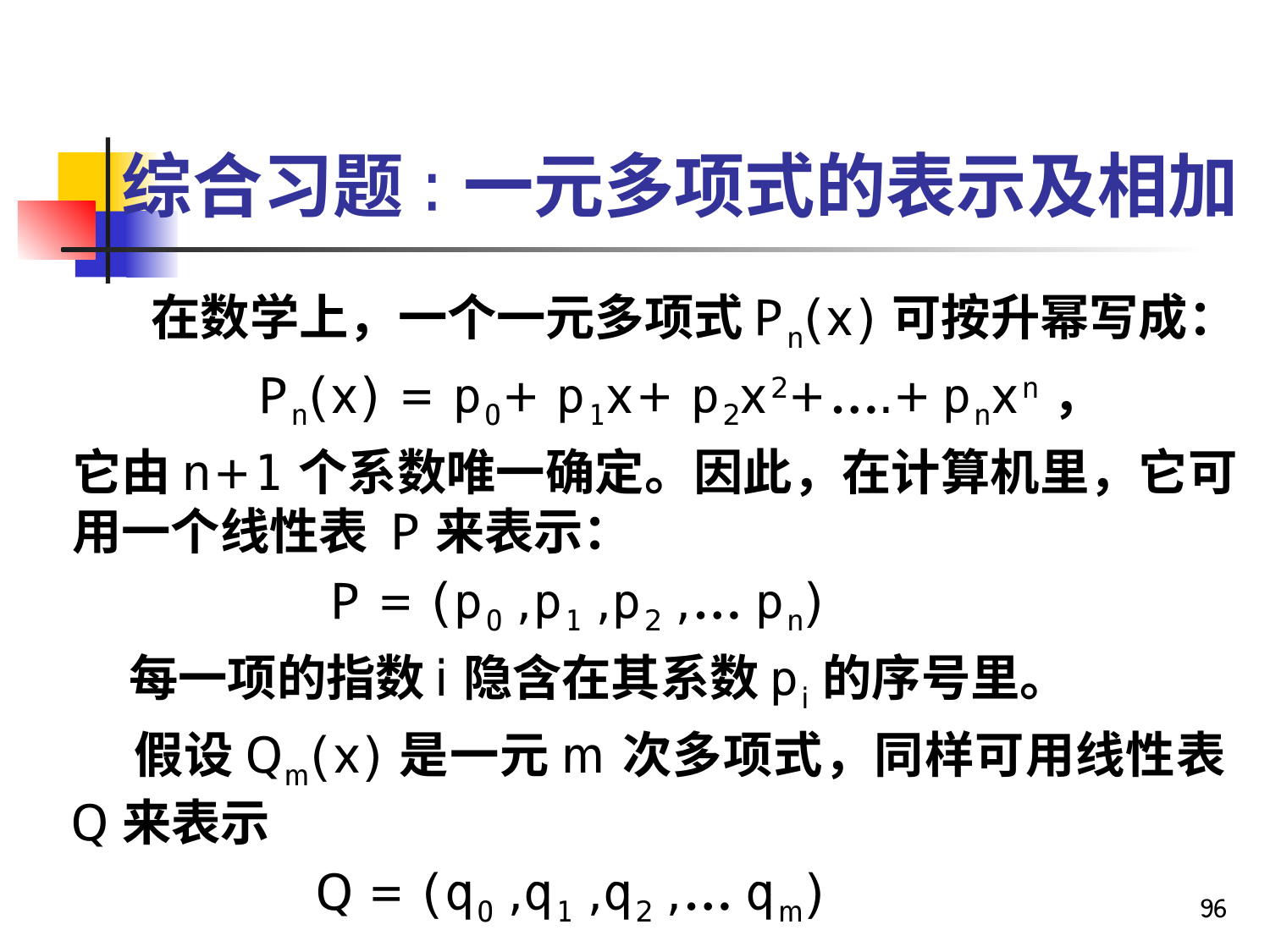

# 综合习题:一元多项式的表示及相加
      在数学上，一个一元多项式Pn(x)可按升幂写成：
             Pn(x) = p0+ p1x+ p2x2+….+ pnxn，
它由n+1个系数唯一确定。因此，在计算机里，它可用一个线性表 P来表示：
                  P = (p0 ,p1 ,p2 ,… pn)
    每一项的指数i隐含在其系数pi的序号里。
    假设Qm(x)是一元m次多项式，同样可用线性表Q来表示
                 Q = (q0 ,q1 ,q2 ,… qm)

96